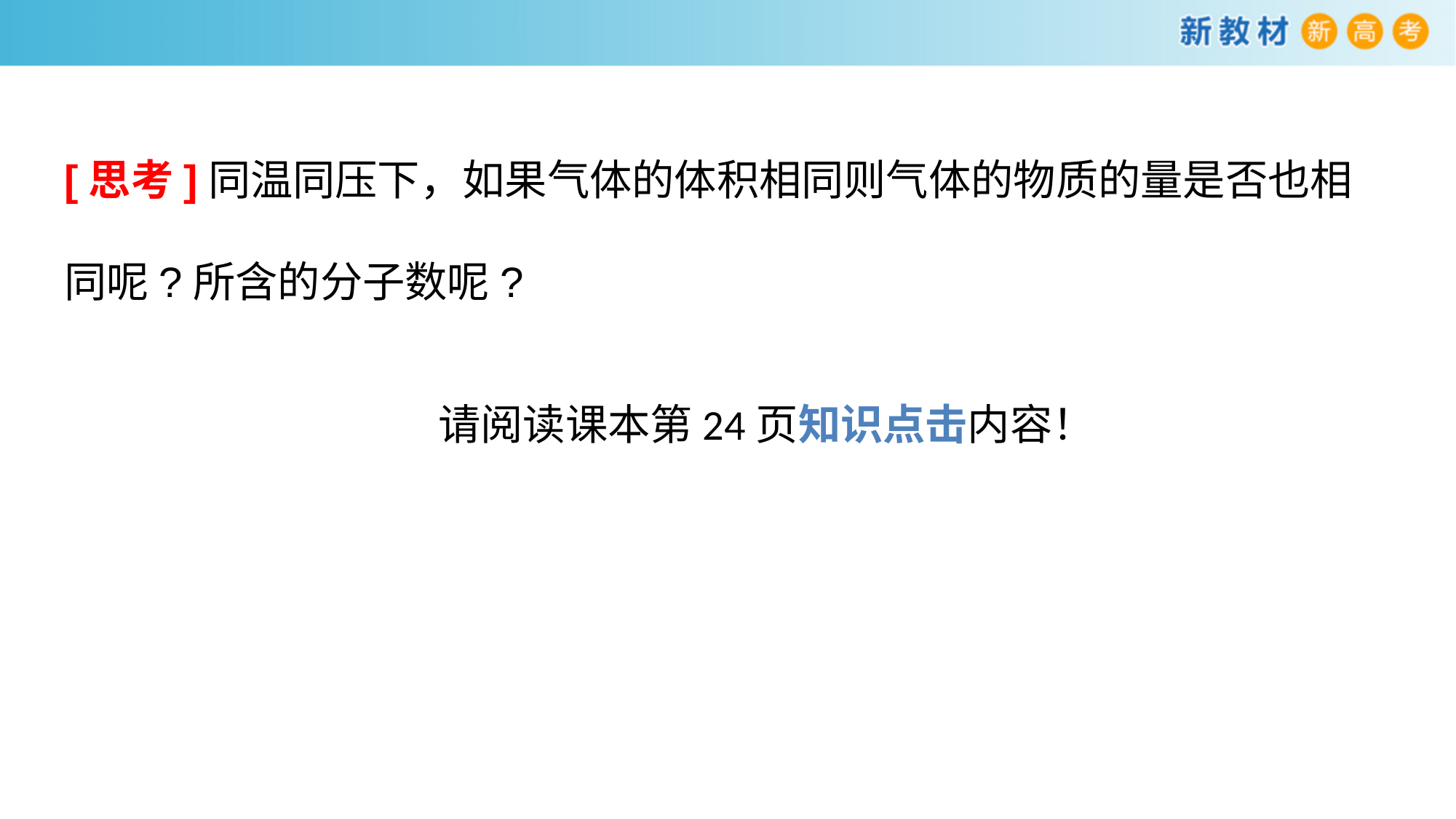

[思考]同温同压下，如果气体的体积相同则气体的物质的量是否也相同呢?所含的分子数呢?
请阅读课本第24页知识点击内容！